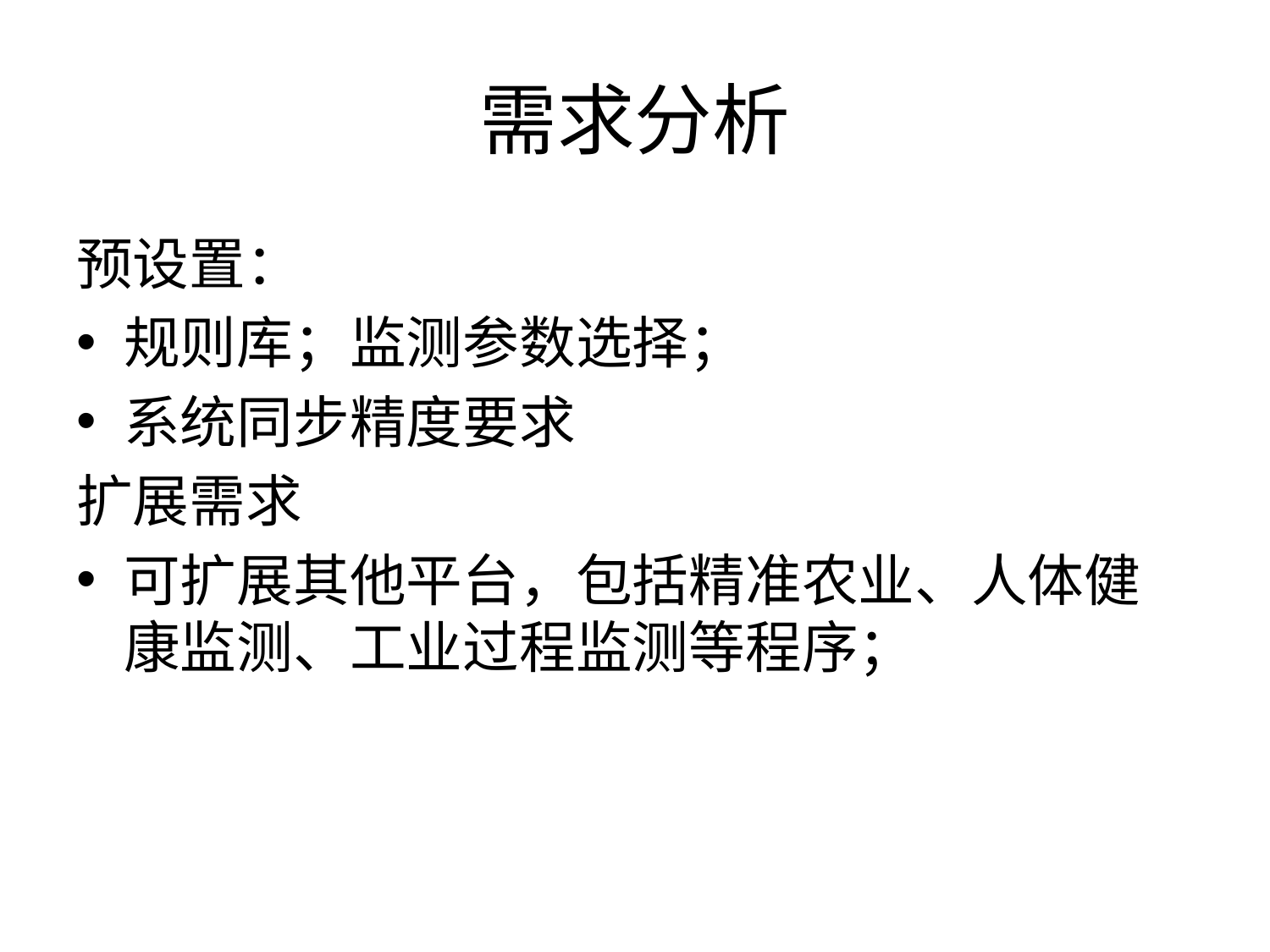

# 需求分析
预设置：
规则库；监测参数选择；
系统同步精度要求
扩展需求
可扩展其他平台，包括精准农业、人体健康监测、工业过程监测等程序；